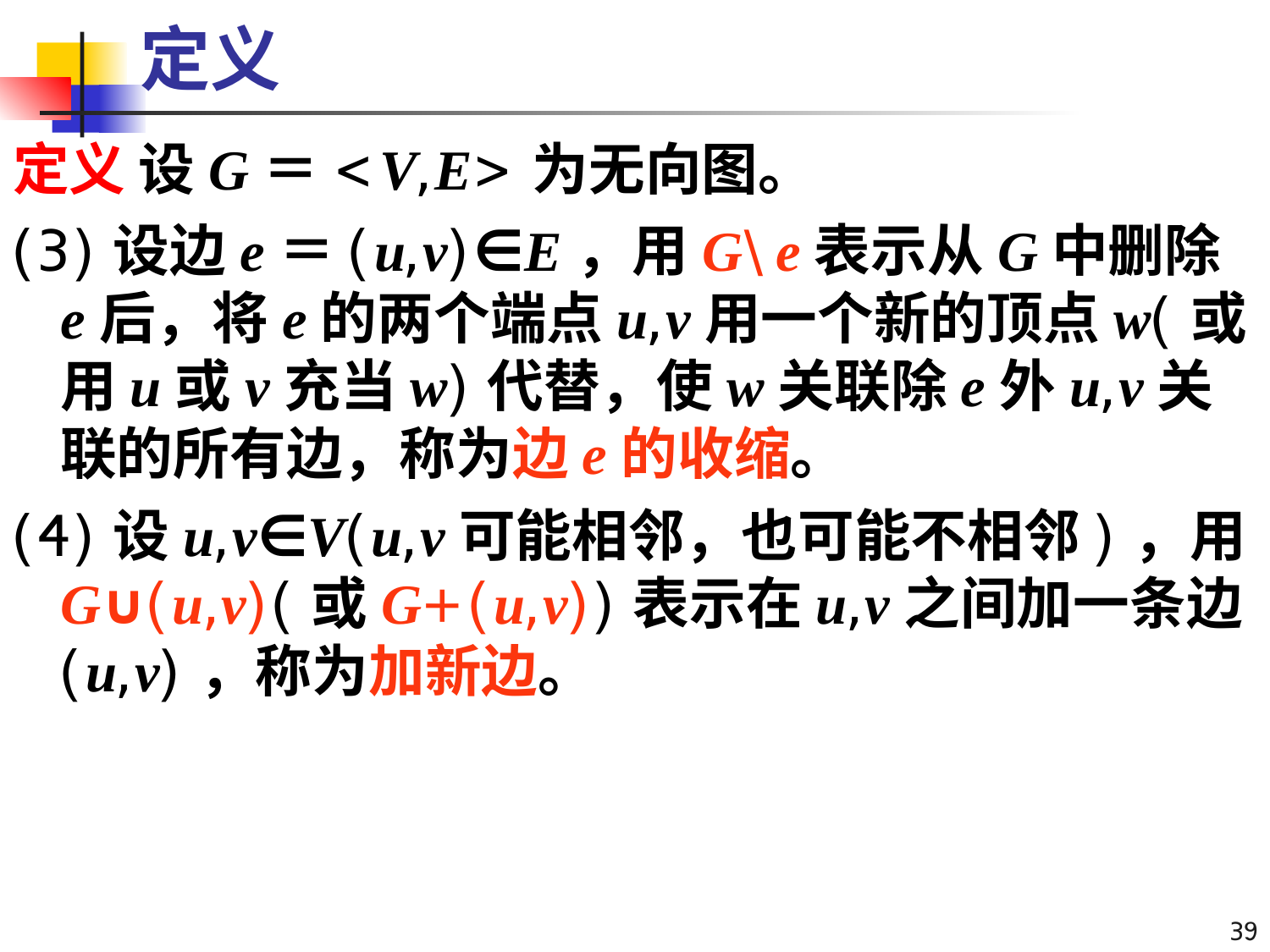

# 定义
定义 设G＝<V,E>为无向图。
(3)设边e＝(u,v)∈E，用G\e表示从G中删除e后，将e的两个端点u,v用一个新的顶点w(或用u或v充当w)代替，使w关联除e外u,v关联的所有边，称为边e的收缩。
(4)设u,v∈V(u,v可能相邻，也可能不相邻)，用G∪(u,v)(或G+(u,v))表示在u,v之间加一条边(u,v)，称为加新边。
39